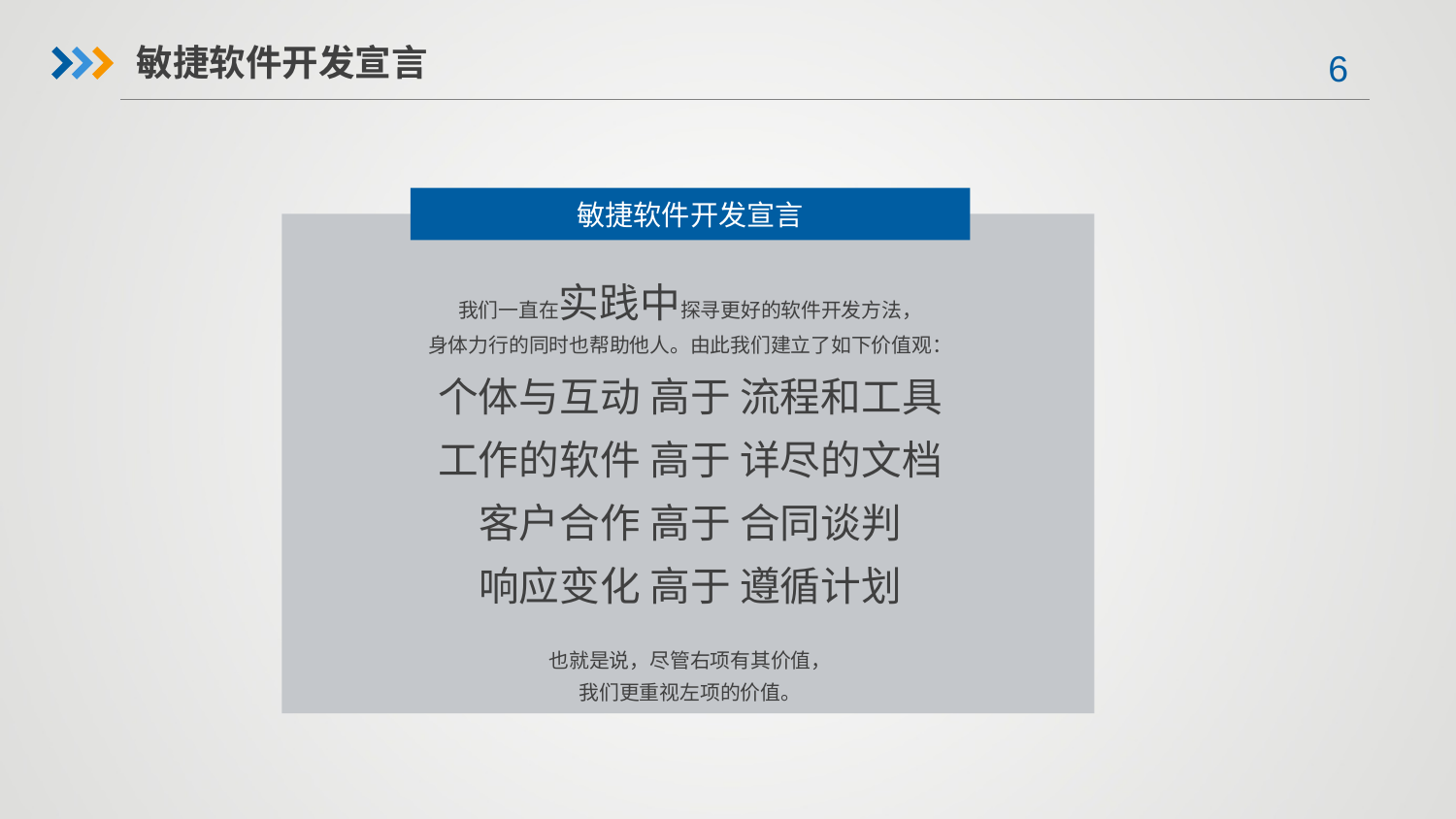

敏捷软件开发宣言
敏捷软件开发宣言

我们一直在实践中探寻更好的软件开发方法，
身体力行的同时也帮助他人。由此我们建立了如下价值观：
个体与互动 高于 流程和工具
工作的软件 高于 详尽的文档
客户合作 高于 合同谈判
响应变化 高于 遵循计划

也就是说，尽管右项有其价值，
我们更重视左项的价值。